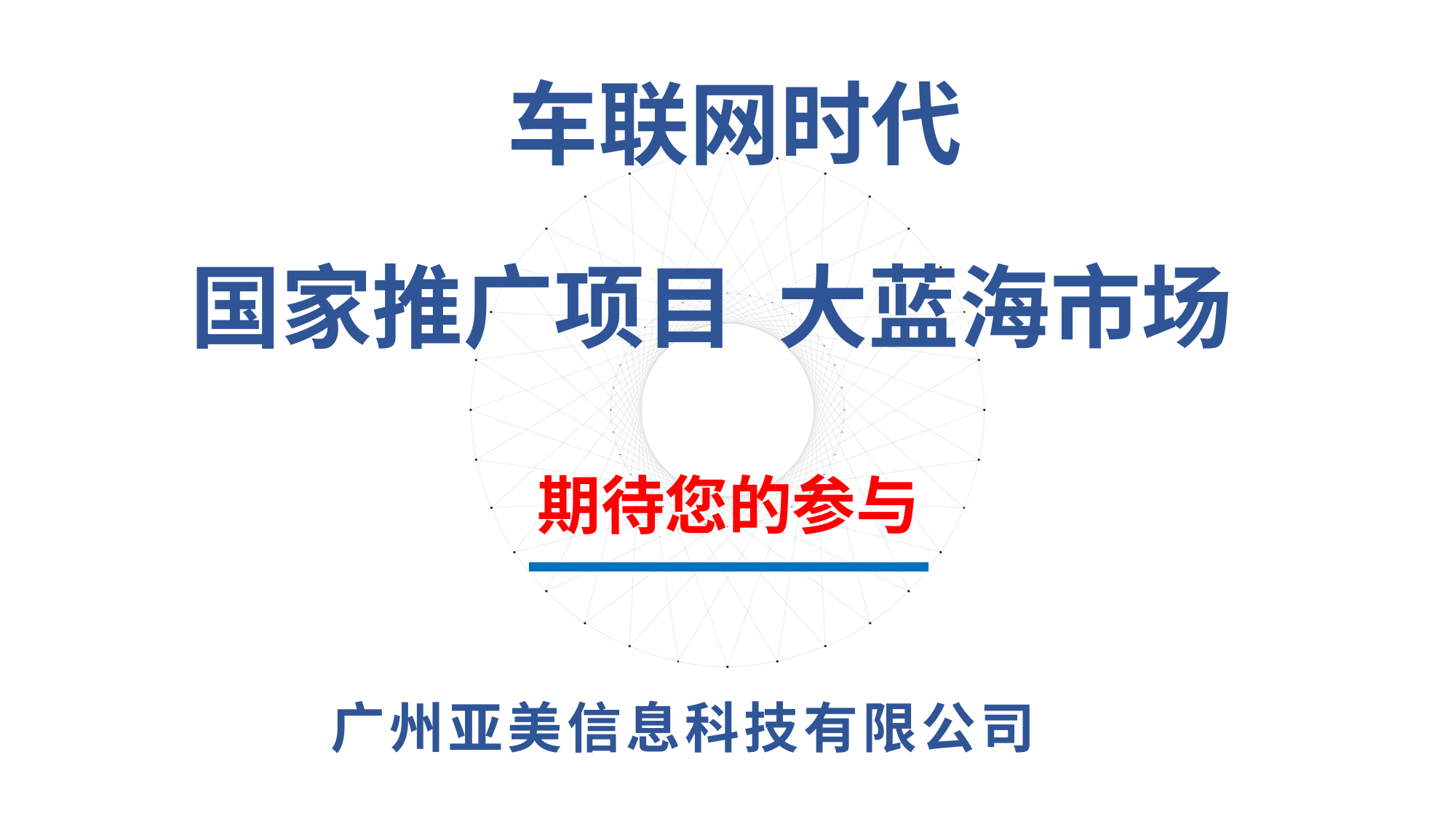

车联网时代
国家推广项目  大蓝海市场
期待您的参与

广州亚美信息科技有限公司